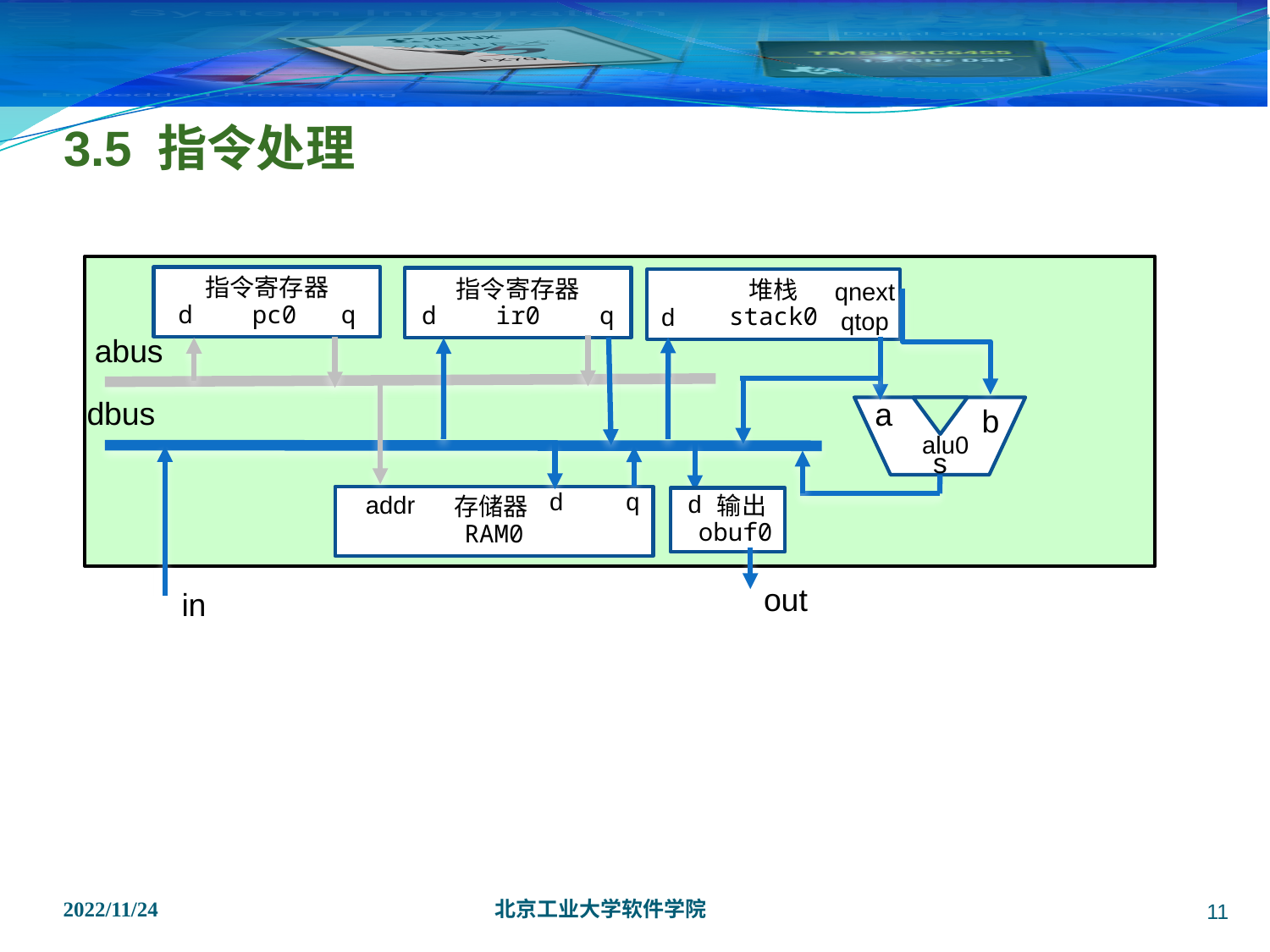

# 3.5 指令处理

指令寄存器
d    pc0   q
指令寄存器
d    ir0    q
堆栈
stack0
qnext
qtop
d
abus
dbus
a
b

alu0
s
d         q
d
addr
存储器
RAM0
输出obuf0
out
in